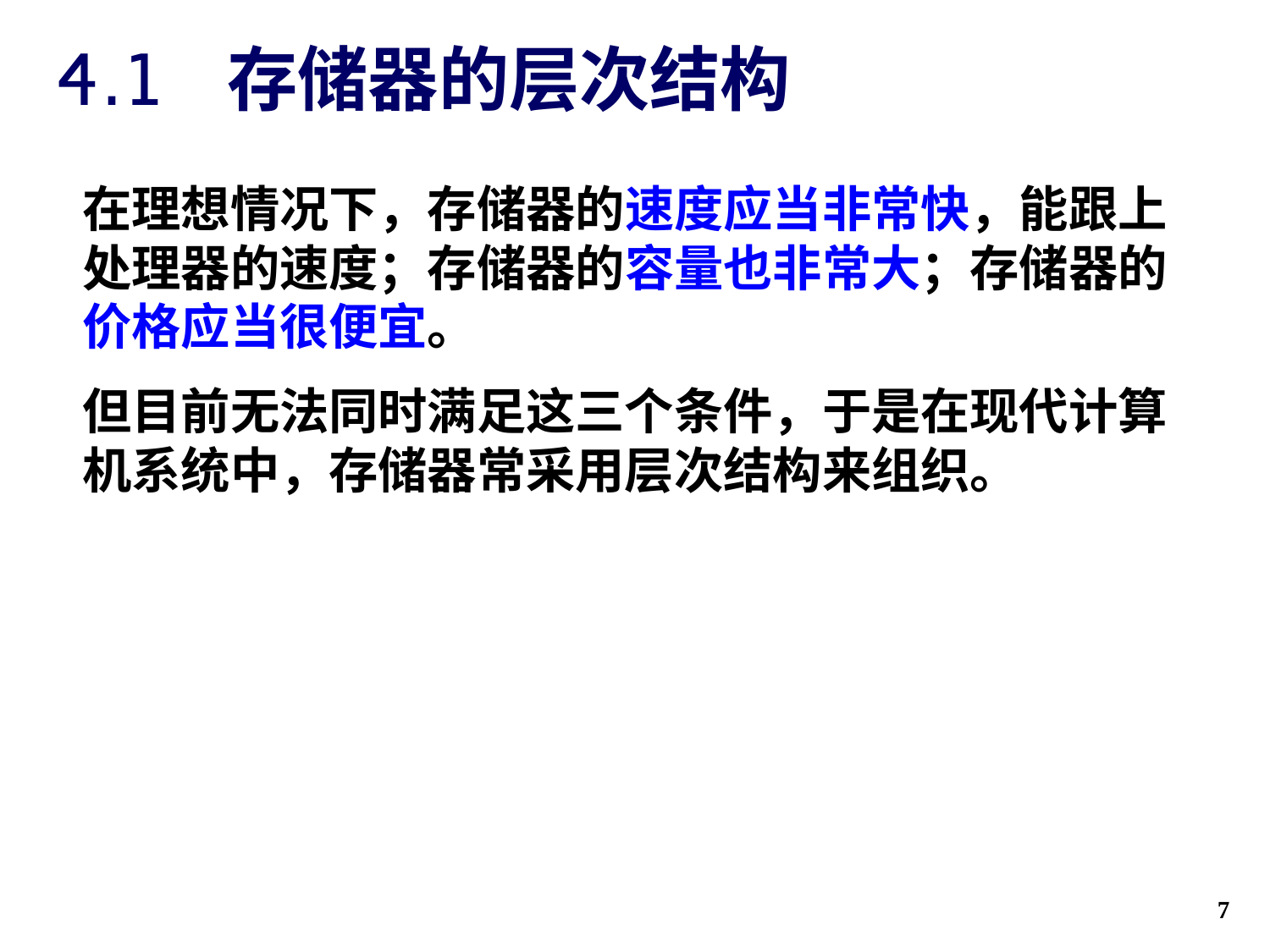

# 4.1  存储器的层次结构
在理想情况下，存储器的速度应当非常快，能跟上处理器的速度；存储器的容量也非常大；存储器的价格应当很便宜。
但目前无法同时满足这三个条件，于是在现代计算机系统中，存储器常采用层次结构来组织。
7